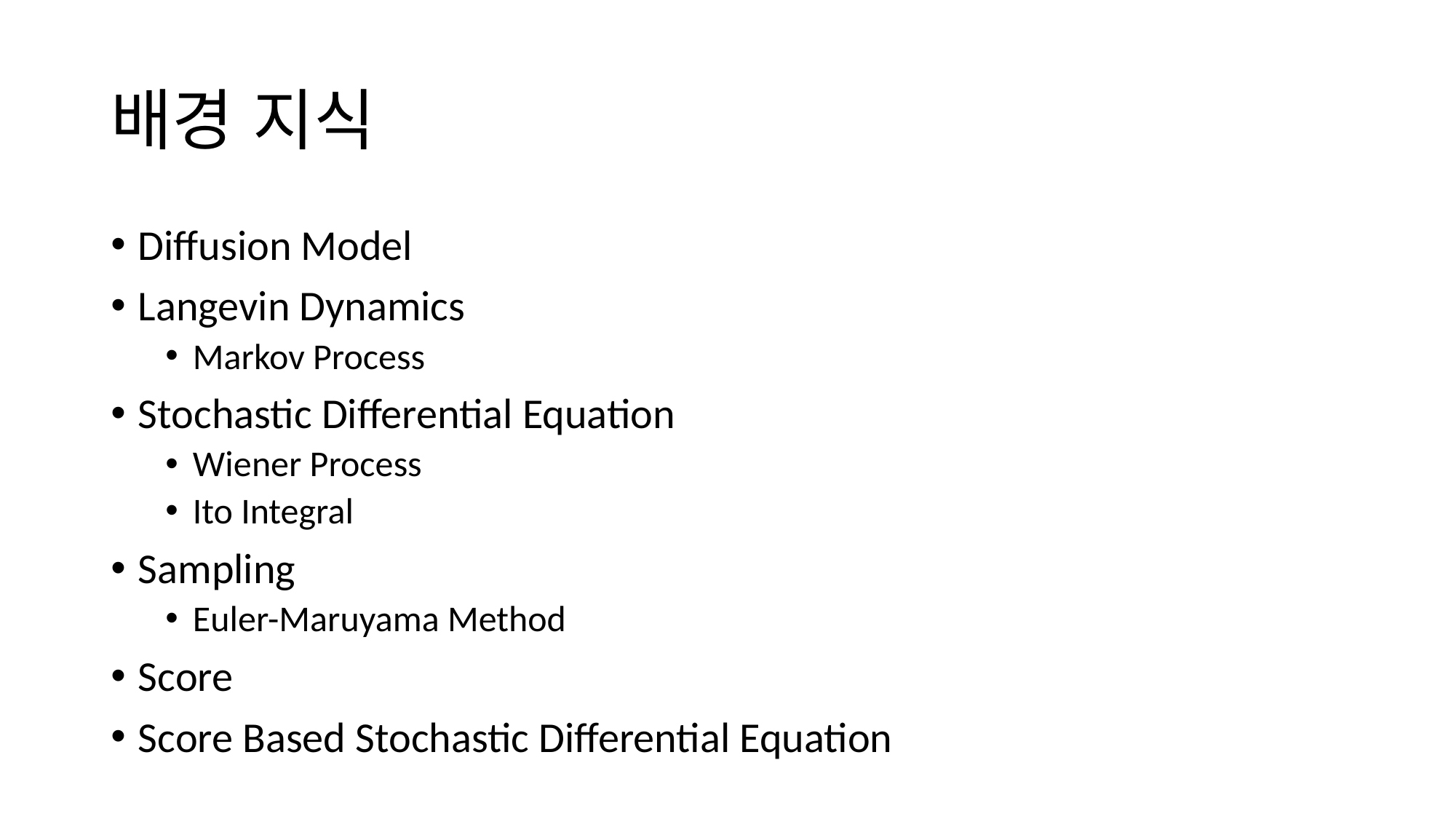

# 배경 지식
Diffusion Model
Langevin Dynamics
Markov Process
Stochastic Differential Equation
Wiener Process
Ito Integral
Sampling
Euler-Maruyama Method
Score
Score Based Stochastic Differential Equation